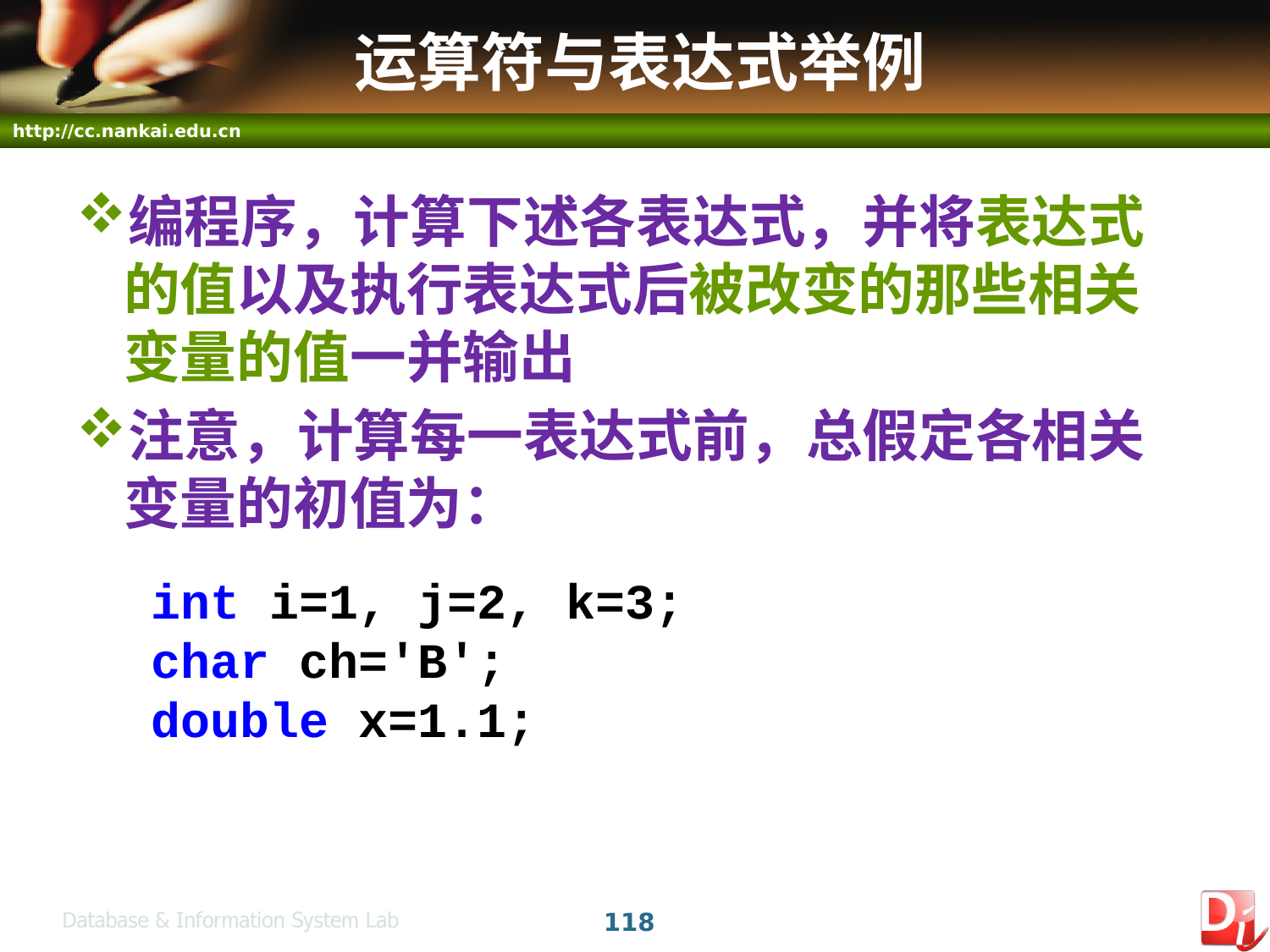

# 运算符与表达式举例
编程序，计算下述各表达式，并将表达式的值以及执行表达式后被改变的那些相关变量的值一并输出
注意，计算每一表达式前，总假定各相关变量的初值为：
int i=1, j=2, k=3;
char ch='B';
double x=1.1;
118
Database & Information System Lab